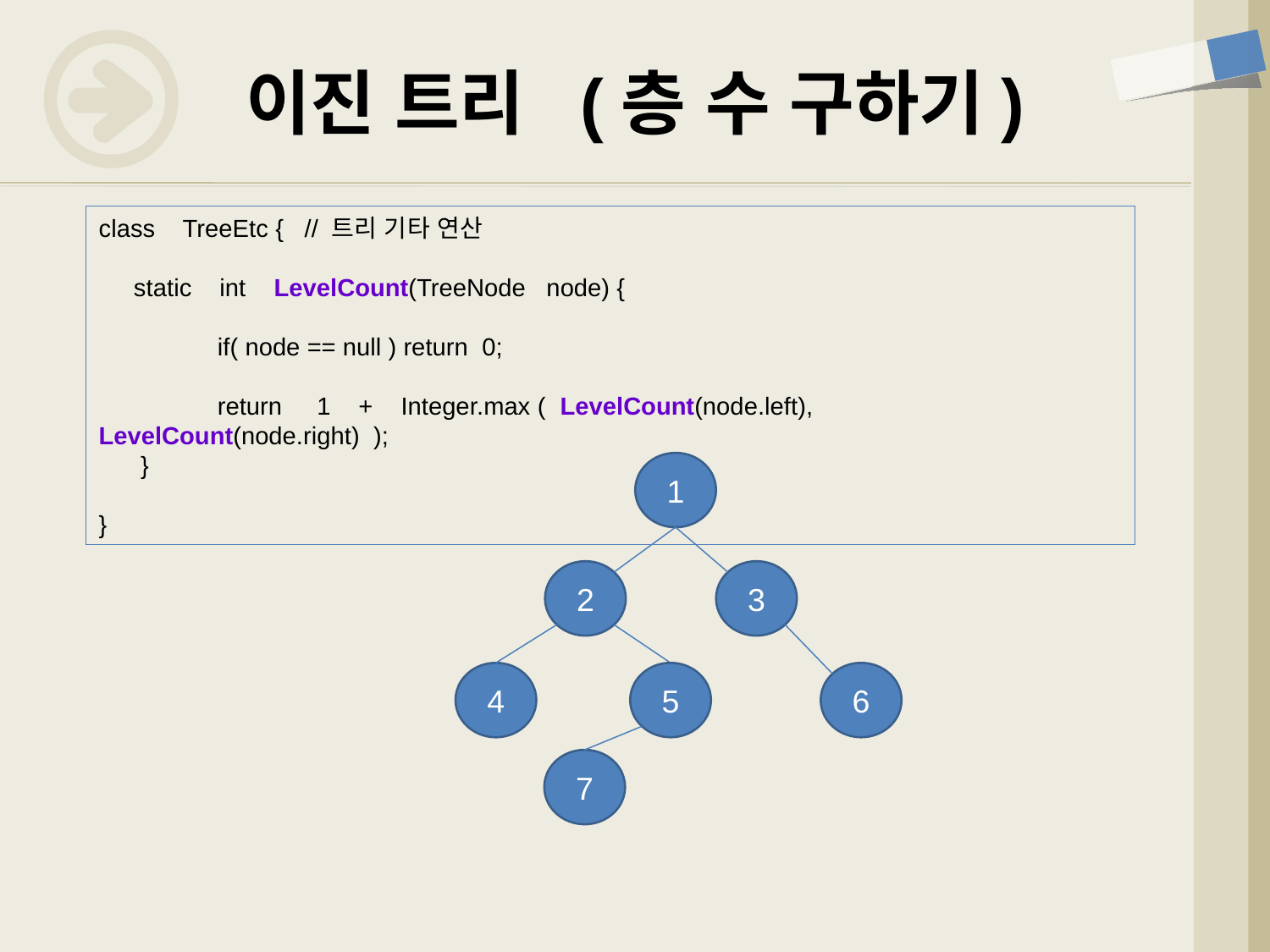

# 이진 트리  (층 수 구하기)
class    TreeEtc {   // 트리 기타 연산

     static    int    LevelCount(TreeNode   node) {

                 if( node == null ) return  0;

                 return     1    +    Integer.max (  LevelCount(node.left),    LevelCount(node.right)  );
      }

}
1
2
3
4
5
6
7